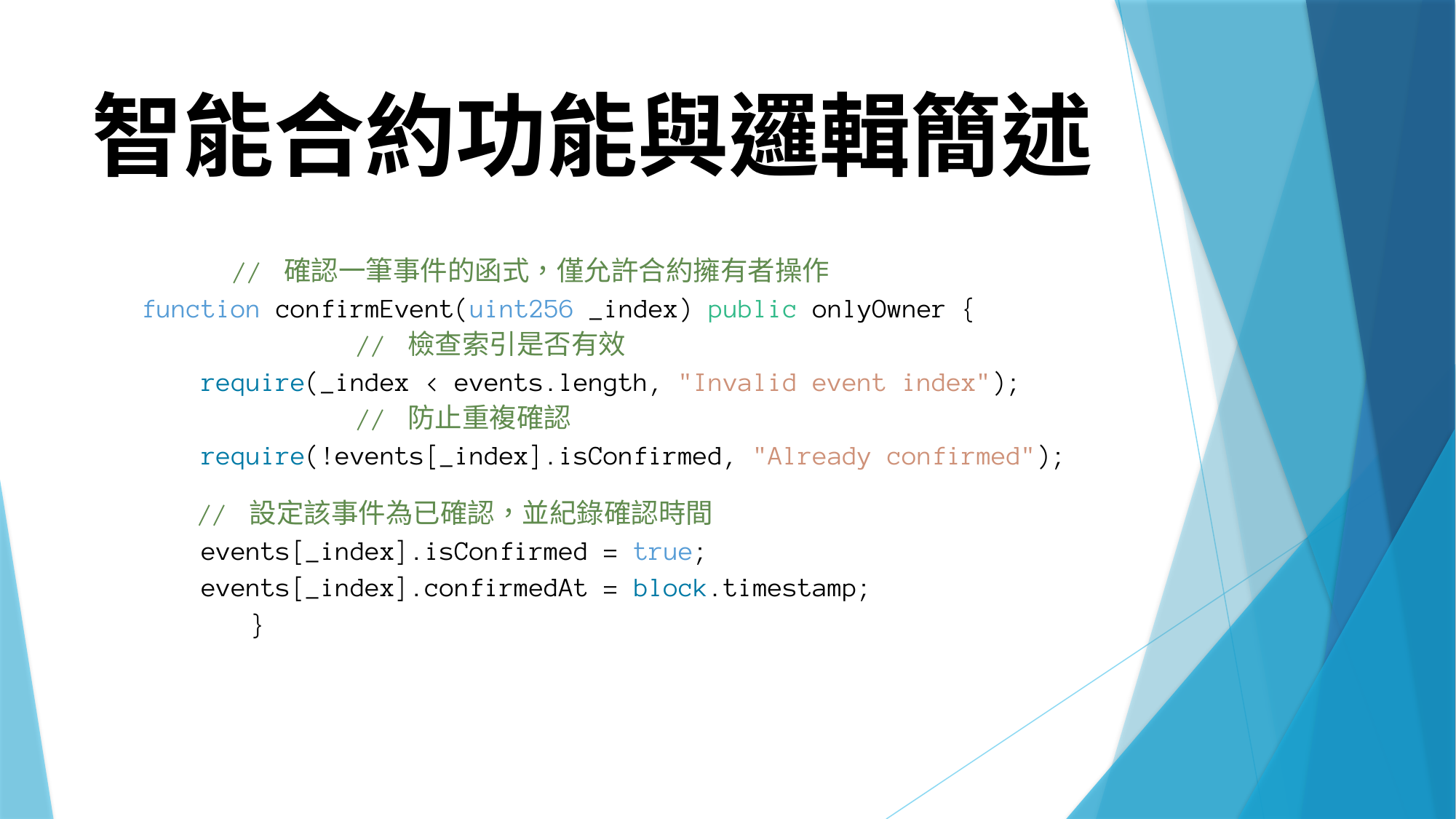

# 智能合約功能與邏輯簡述
		// 確認一筆事件的函式，僅允許合約擁有者操作
    function confirmEvent(uint256 _index) public onlyOwner {
			 // 檢查索引是否有效
        require(_index < events.length, "Invalid event index");
			 // 防止重複確認
        require(!events[_index].isConfirmed, "Already confirmed");
     // 設定該事件為已確認，並紀錄確認時間
        events[_index].isConfirmed = true;
        events[_index].confirmedAt = block.timestamp;
	    }